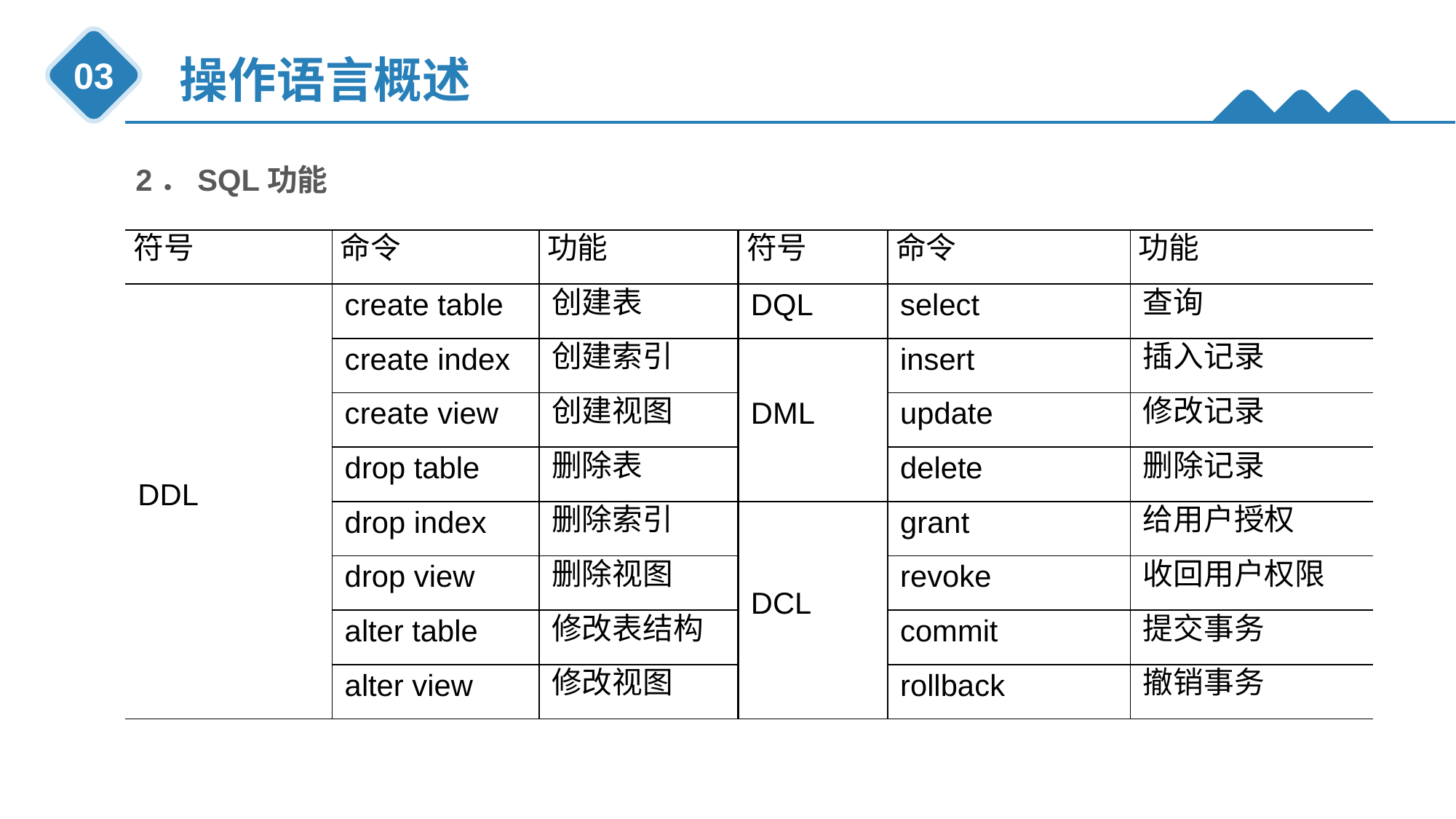

操作语言概述
03

2．SQL功能
| 符号 | 命令 | 功能 | 符号 | 命令 | 功能 |
| --- | --- | --- | --- | --- | --- |
| DDL | create table | 创建表 | DQL | select | 查询 |
|  | create index | 创建索引 | DML | insert | 插入记录 |
|  | create view | 创建视图 |  | update | 修改记录 |
|  | drop table | 删除表 |  | delete | 删除记录 |
|  | drop index | 删除索引 | DCL | grant | 给用户授权 |
|  | drop view | 删除视图 |  | revoke | 收回用户权限 |
|  | alter table | 修改表结构 |  | commit | 提交事务 |
|  | alter view | 修改视图 |  | rollback | 撤销事务 |